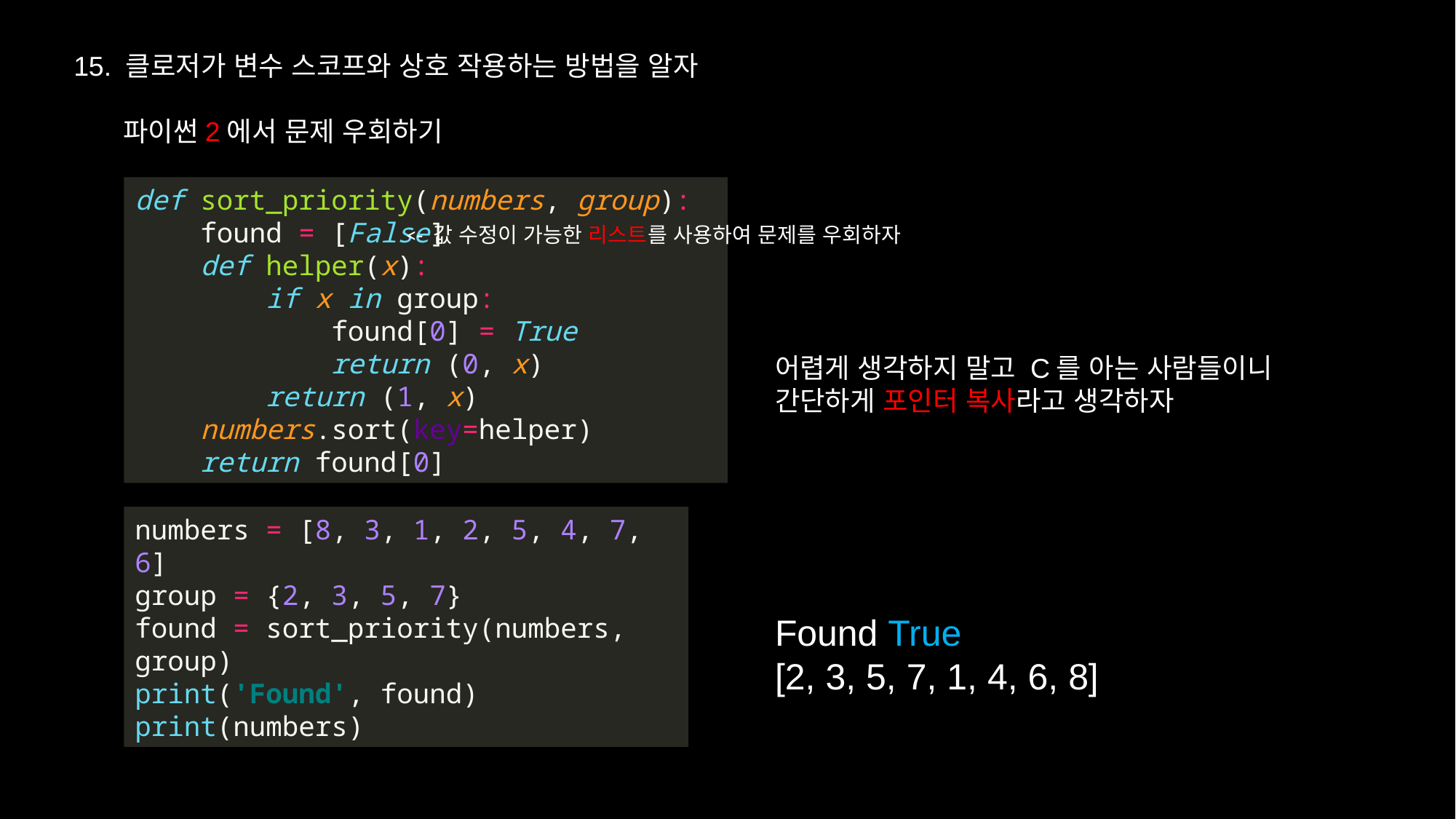

15. 클로저가 변수 스코프와 상호 작용하는 방법을 알자
파이썬2에서 문제 우회하기

def sort_priority(numbers, group):
    found = [False]
    def helper(x):
        if x in group:
            found[0] = True
            return (0, x)
        return (1, x)
    numbers.sort(key=helper)
    return found[0]
<- 값 수정이 가능한 리스트를 사용하여 문제를 우회하자
어렵게 생각하지 말고 C를 아는 사람들이니 간단하게 포인터 복사라고 생각하자
numbers = [8, 3, 1, 2, 5, 4, 7, 6]
group = {2, 3, 5, 7}
found = sort_priority(numbers, group)
print('Found', found)
print(numbers)
Found True
[2, 3, 5, 7, 1, 4, 6, 8]